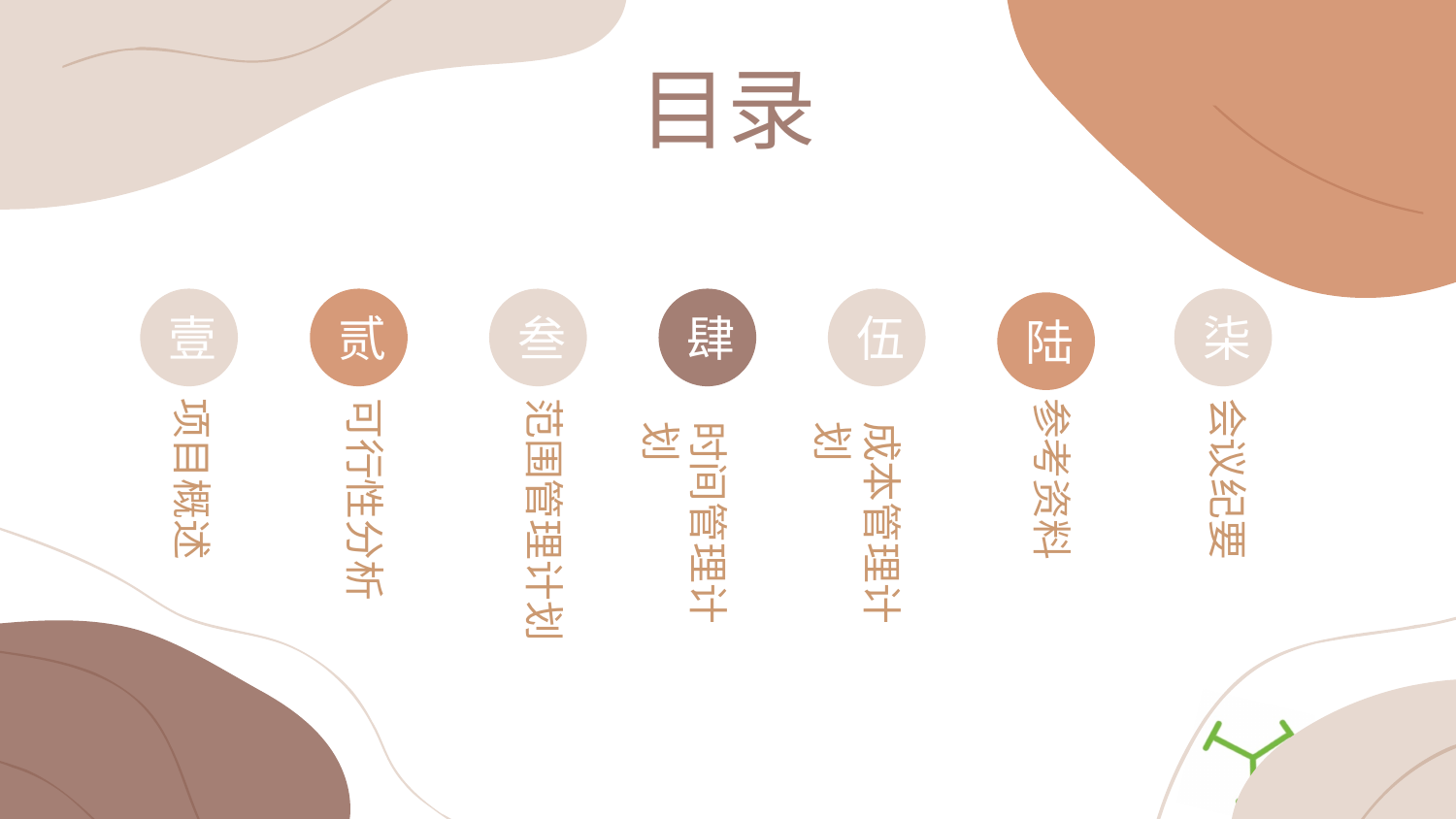

目录

壹
贰
叁
肆
伍
柒
陆

项目概述
可行性分析
范围管理计划
时间管理计划
成本管理计划
参考资料
会议纪要